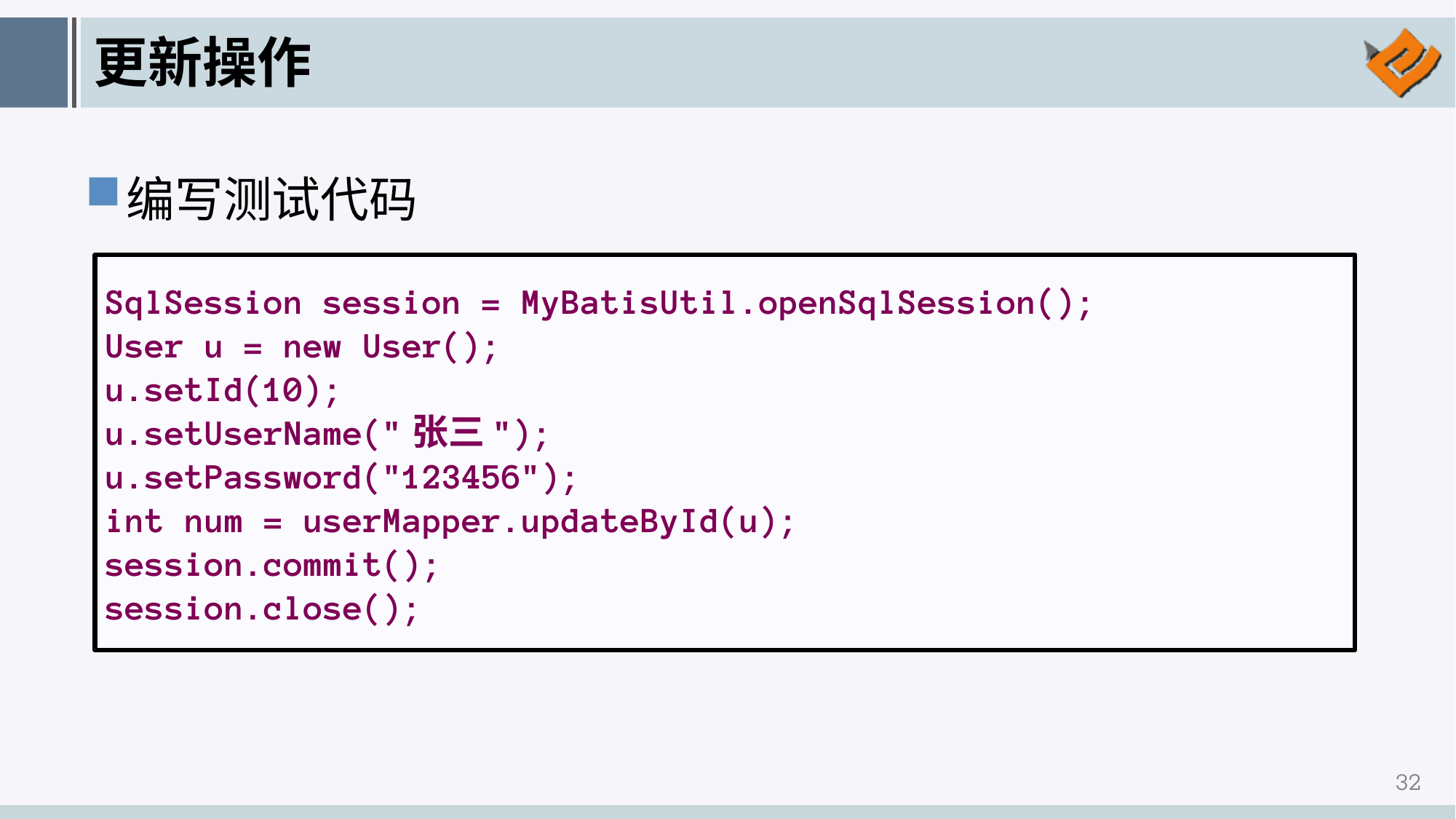

# 更新操作
编写测试代码
SqlSession session = MyBatisUtil.openSqlSession();
User u = new User();
u.setId(10);
u.setUserName("张三");
u.setPassword("123456");
int num = userMapper.updateById(u);
session.commit();
session.close();